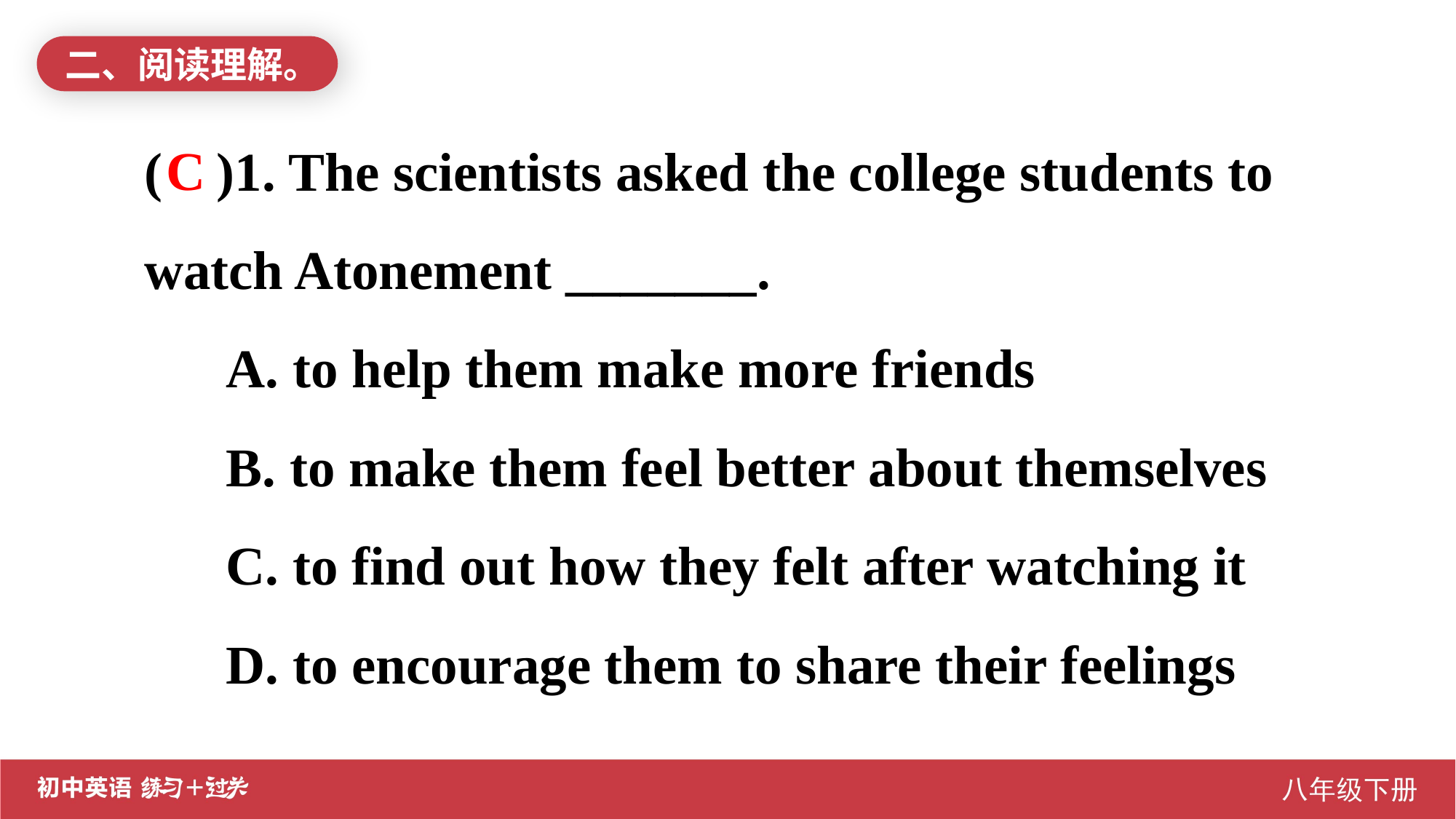

二、阅读理解。
(    )1. The scientists asked the college students to watch Atonement _______.
      A. to help them make more friends
      B. to make them feel better about themselves
      C. to find out how they felt after watching it
      D. to encourage them to share their feelings
C